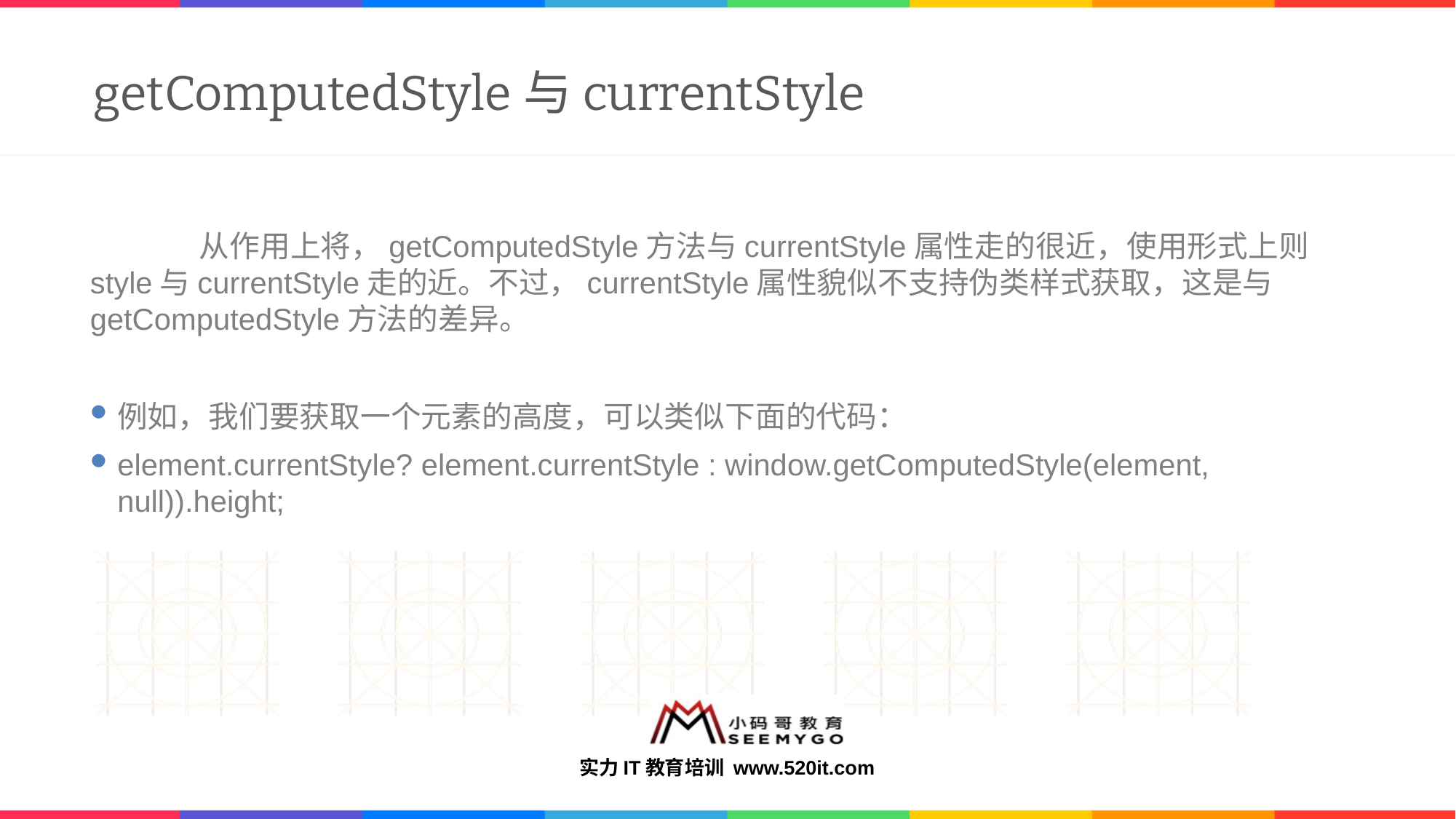

# getComputedStyle与currentStyle

	从作用上将，getComputedStyle方法与currentStyle属性走的很近，使用形式上则style与currentStyle走的近。不过，currentStyle属性貌似不支持伪类样式获取，这是与getComputedStyle方法的差异。

例如，我们要获取一个元素的高度，可以类似下面的代码：
element.currentStyle? element.currentStyle : window.getComputedStyle(element, null)).height;